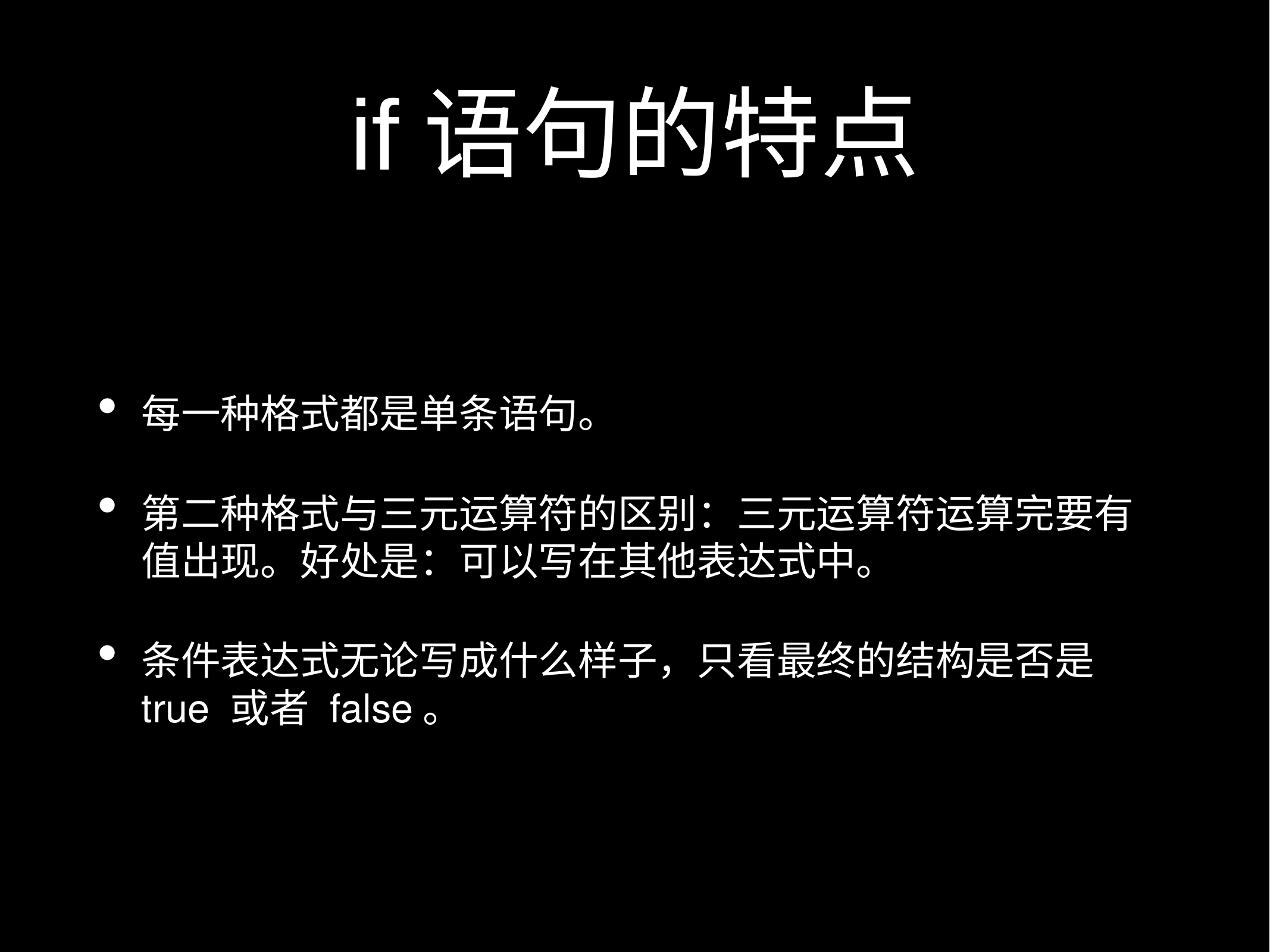

# if语句的特点
每一种格式都是单条语句。
第二种格式与三元运算符的区别：三元运算符运算完要有值出现。好处是：可以写在其他表达式中。
条件表达式无论写成什么样子，只看最终的结构是否是true 或者 false。